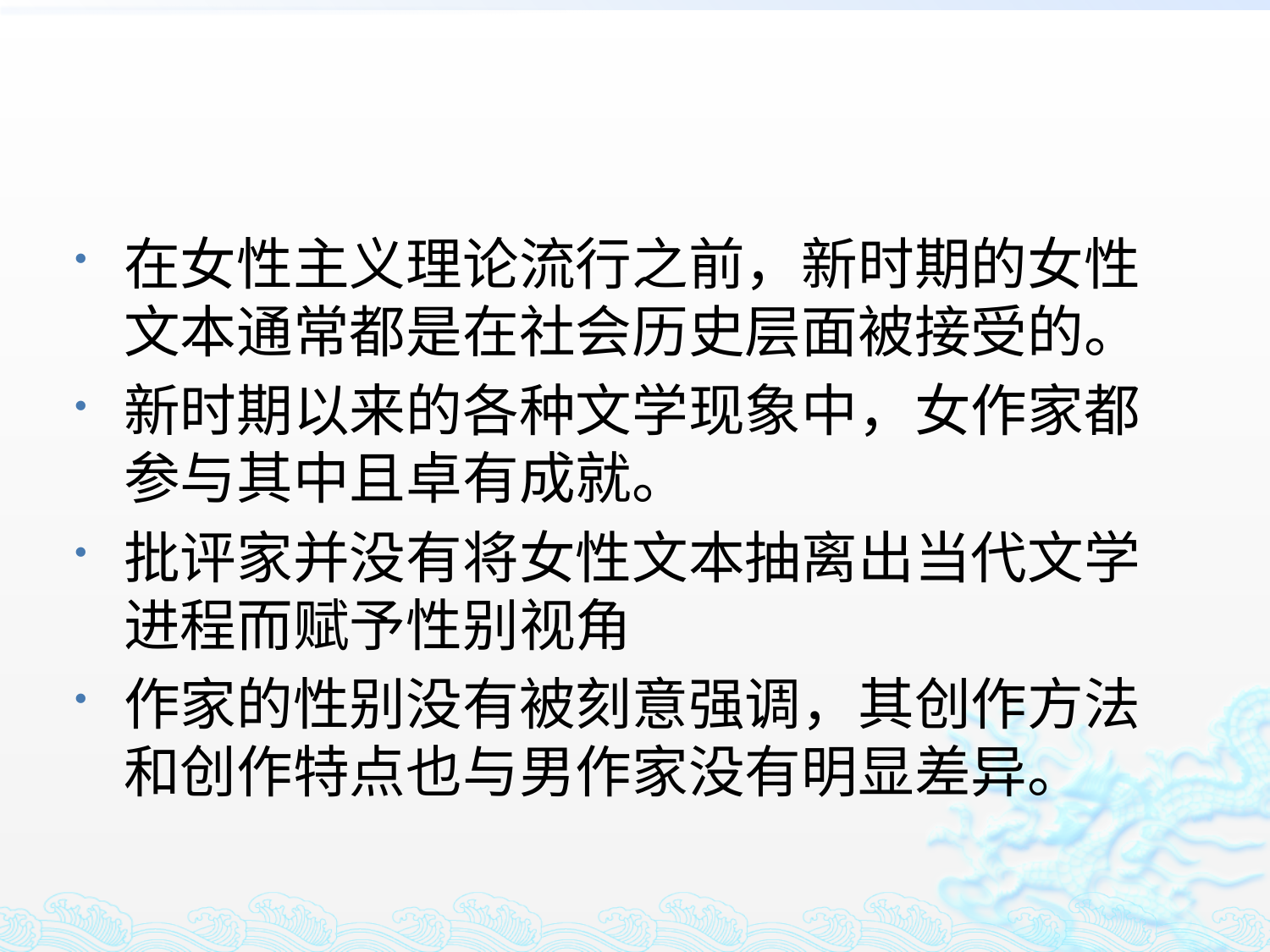

#
在女性主义理论流行之前，新时期的女性文本通常都是在社会历史层面被接受的。
新时期以来的各种文学现象中，女作家都参与其中且卓有成就。
批评家并没有将女性文本抽离出当代文学进程而赋予性别视角
作家的性别没有被刻意强调，其创作方法和创作特点也与男作家没有明显差异。